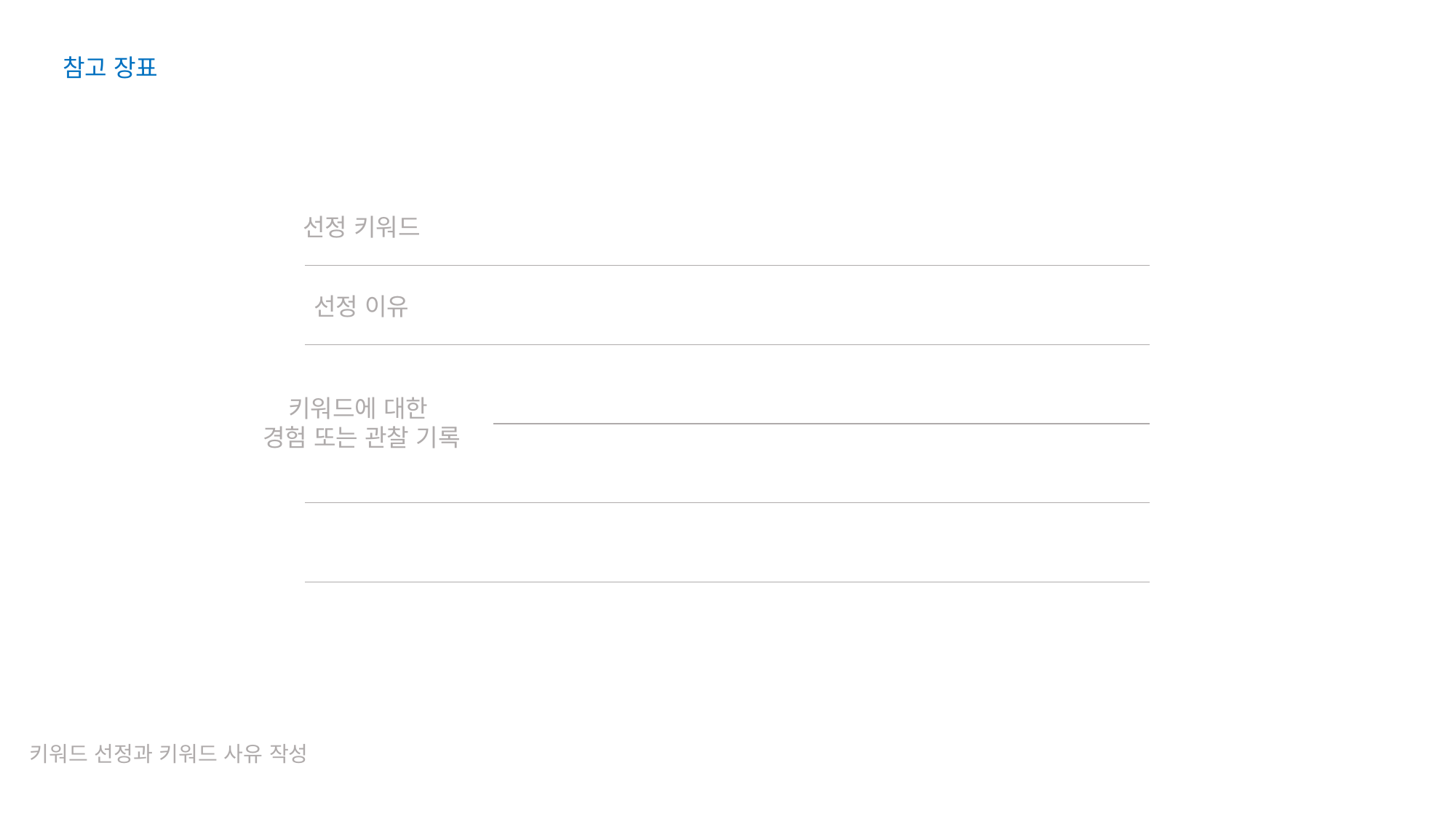

참고 장표
선정 키워드
선정 이유
키워드에 대한
경험 또는 관찰 기록
키워드 선정과 키워드 사유 작성